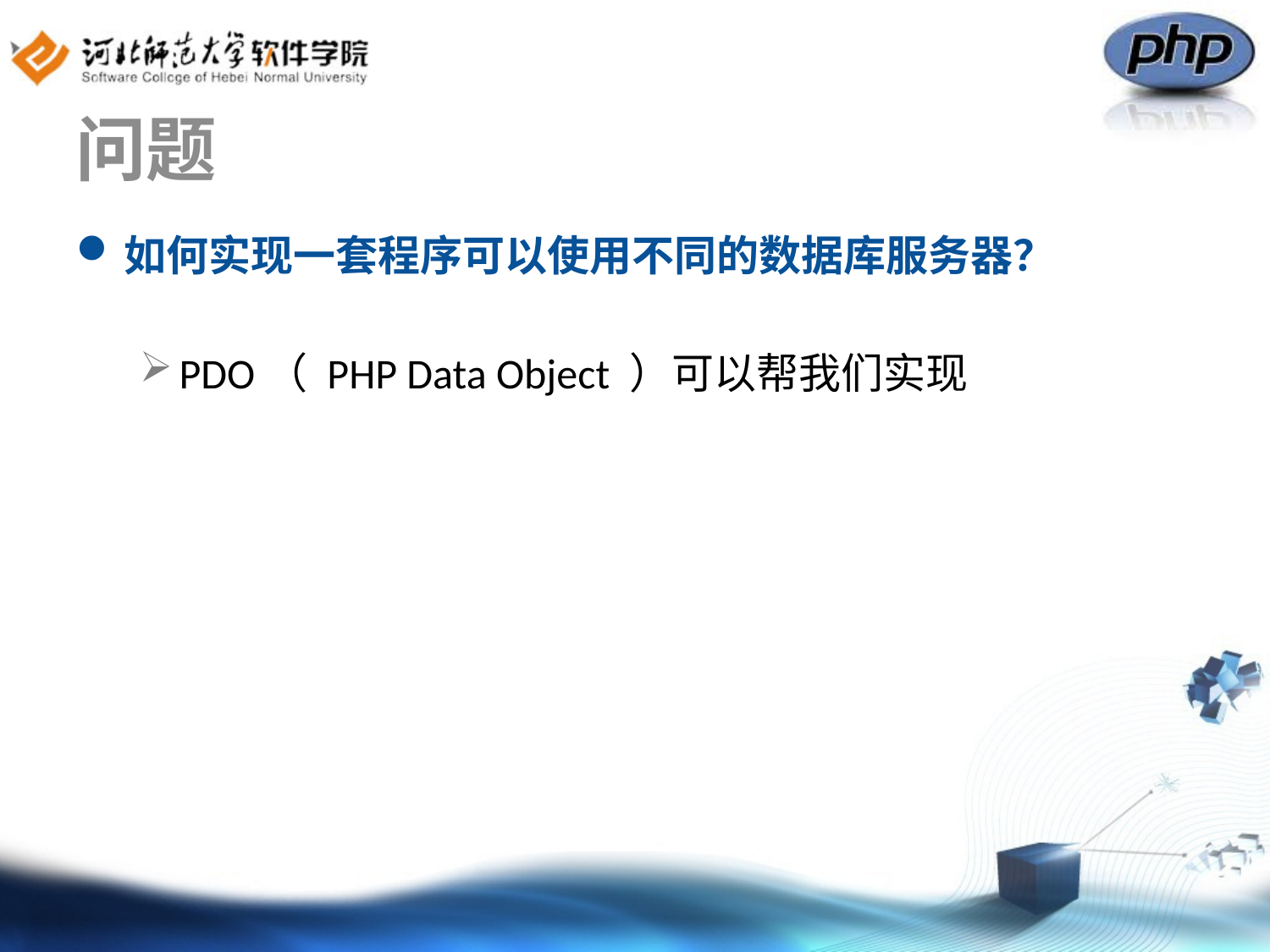

# 问题
如何实现一套程序可以使用不同的数据库服务器？

PDO（ PHP Data Object ）可以帮我们实现